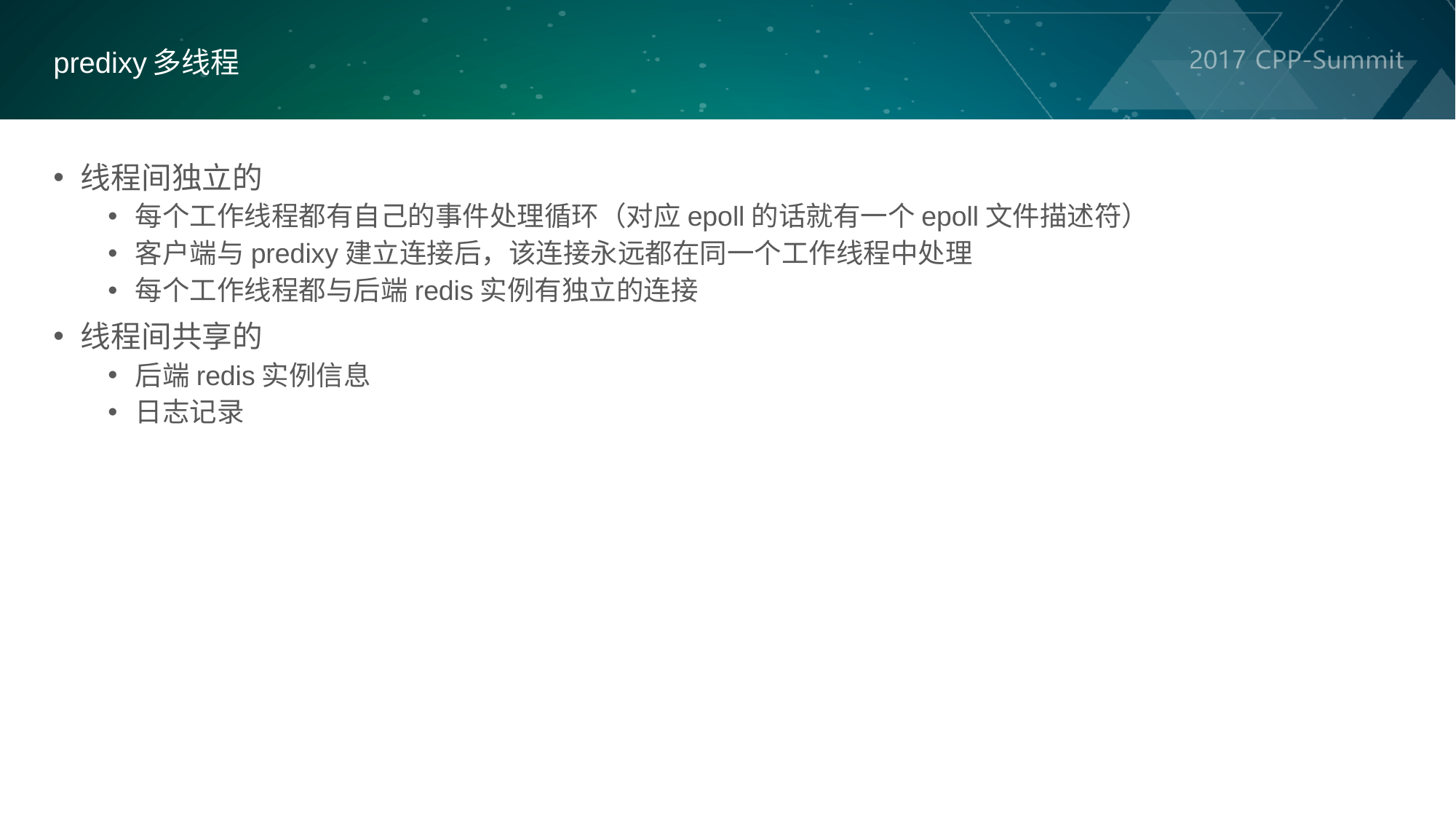

predixy多线程
线程间独立的
每个工作线程都有自己的事件处理循环（对应epoll的话就有一个epoll文件描述符）
客户端与predixy建立连接后，该连接永远都在同一个工作线程中处理
每个工作线程都与后端redis实例有独立的连接
线程间共享的
后端redis实例信息
日志记录